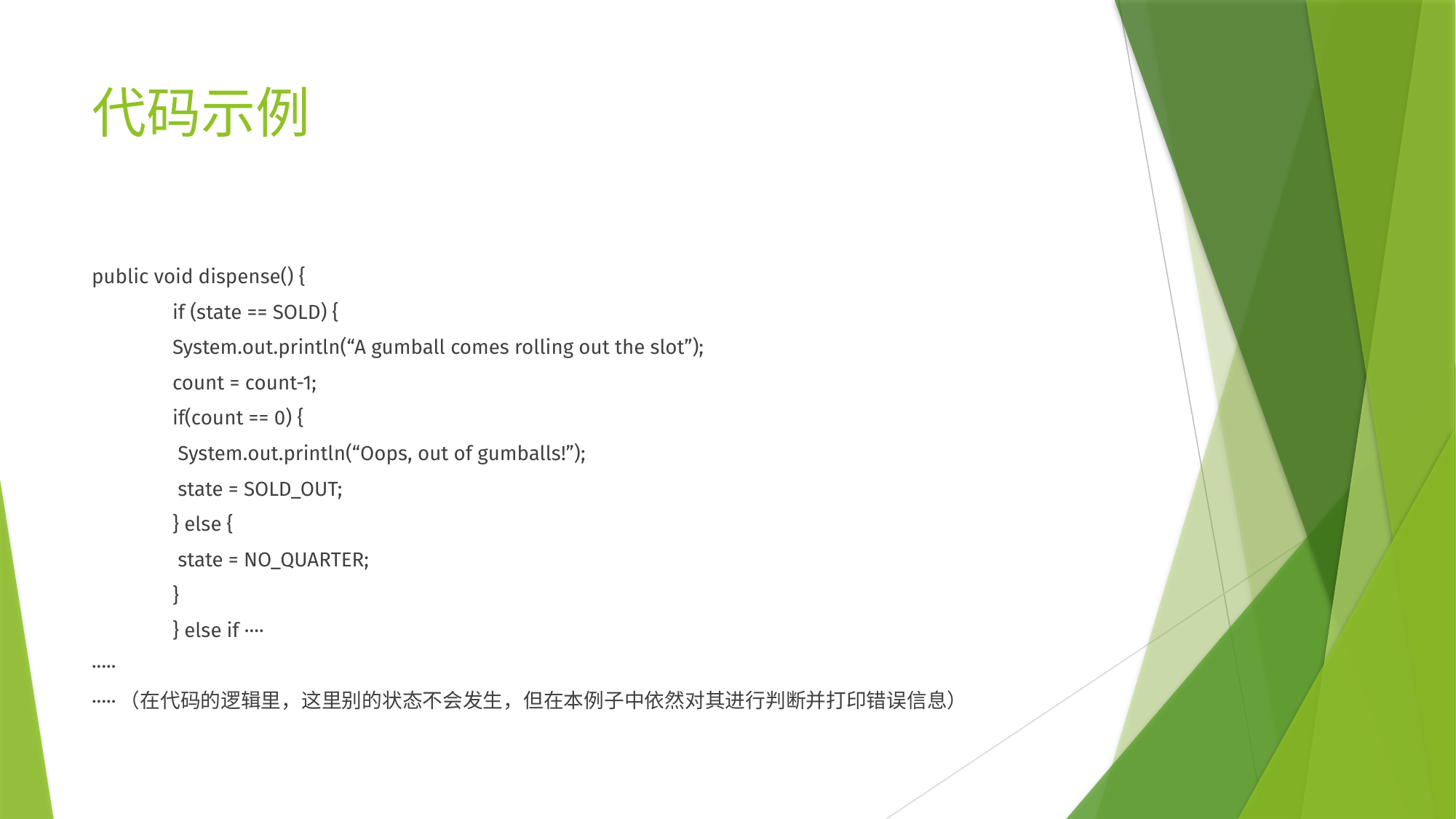

# 代码示例
public void dispense() {
	if (state == SOLD) {
		System.out.println(“A gumball comes rolling out the slot”);
		count = count-1;
		if(count == 0) {
			 System.out.println(“Oops, out of gumballs!”);
			 state = SOLD_OUT;
		} else {
			 state = NO_QUARTER;
		}
	} else if ····
·····
·····（在代码的逻辑里，这里别的状态不会发生，但在本例子中依然对其进行判断并打印错误信息）